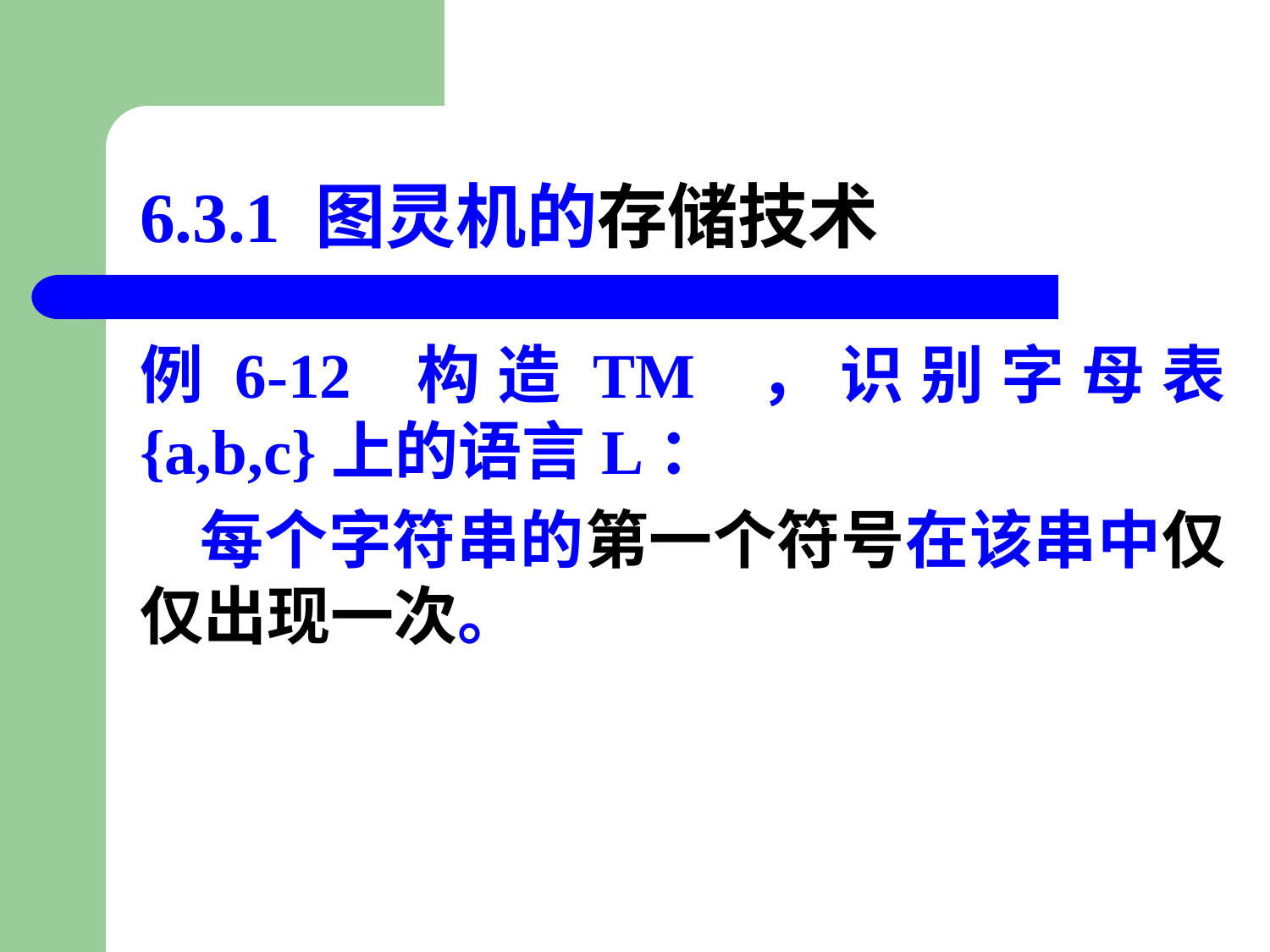

# 6.3.1 图灵机的存储技术
例6-12 构造TM ，识别字母表 {a,b,c}上的语言L：
   每个字符串的第一个符号在该串中仅仅出现一次。